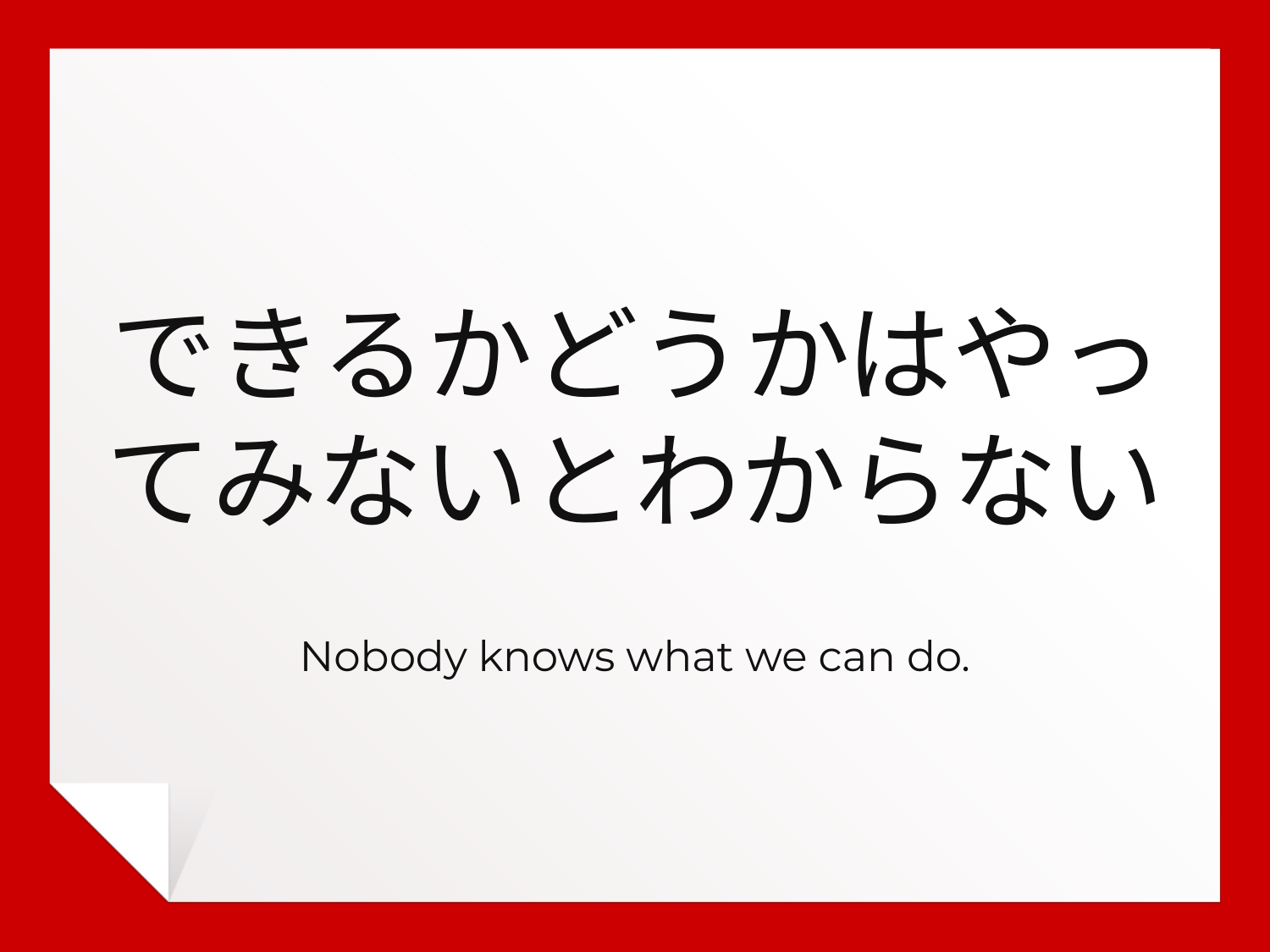

できるかどうかはやってみないとわからない
Nobody knows what we can do.